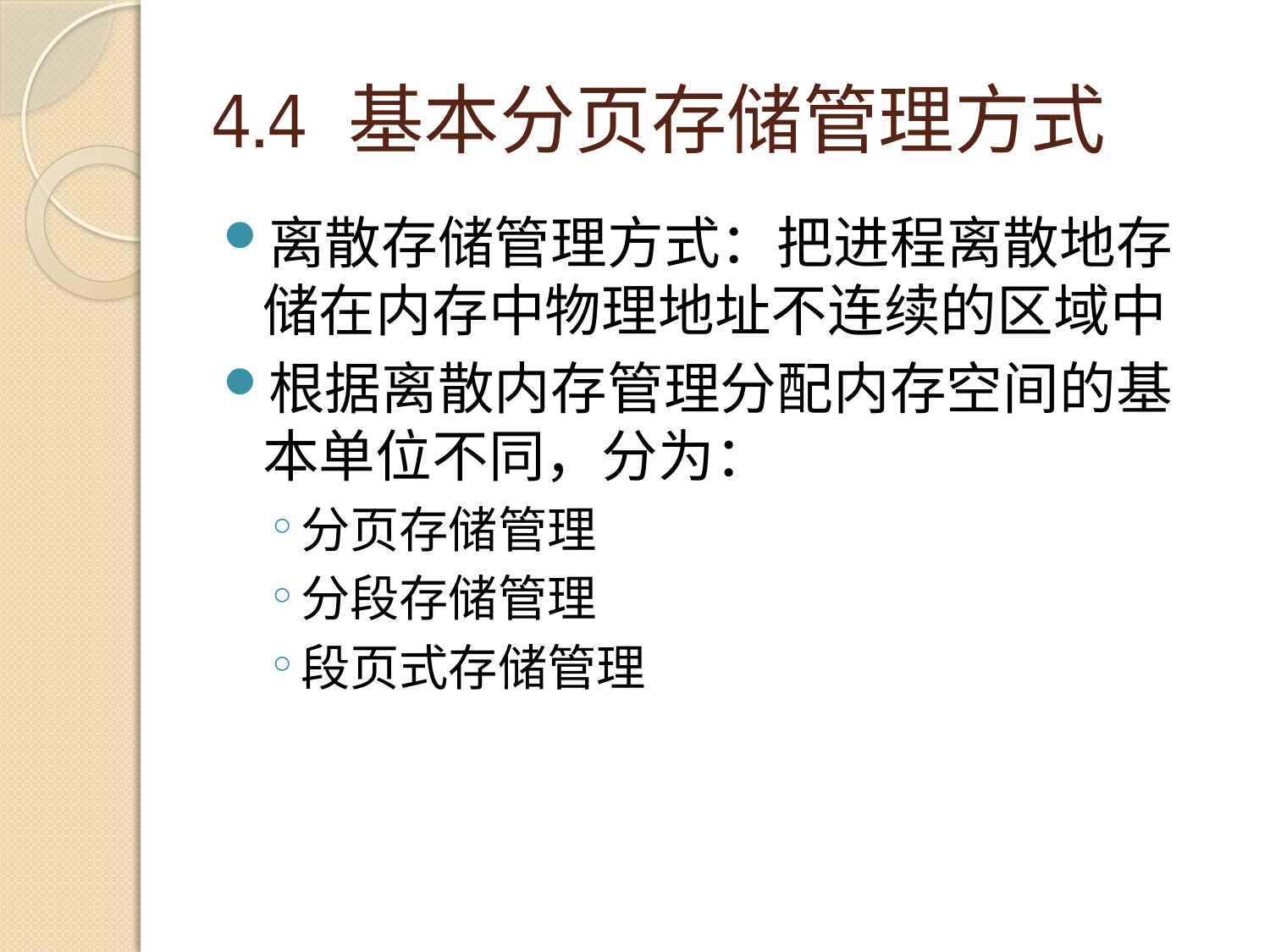

# 4.4 基本分页存储管理方式
离散存储管理方式：把进程离散地存储在内存中物理地址不连续的区域中
根据离散内存管理分配内存空间的基本单位不同，分为：
分页存储管理
分段存储管理
段页式存储管理